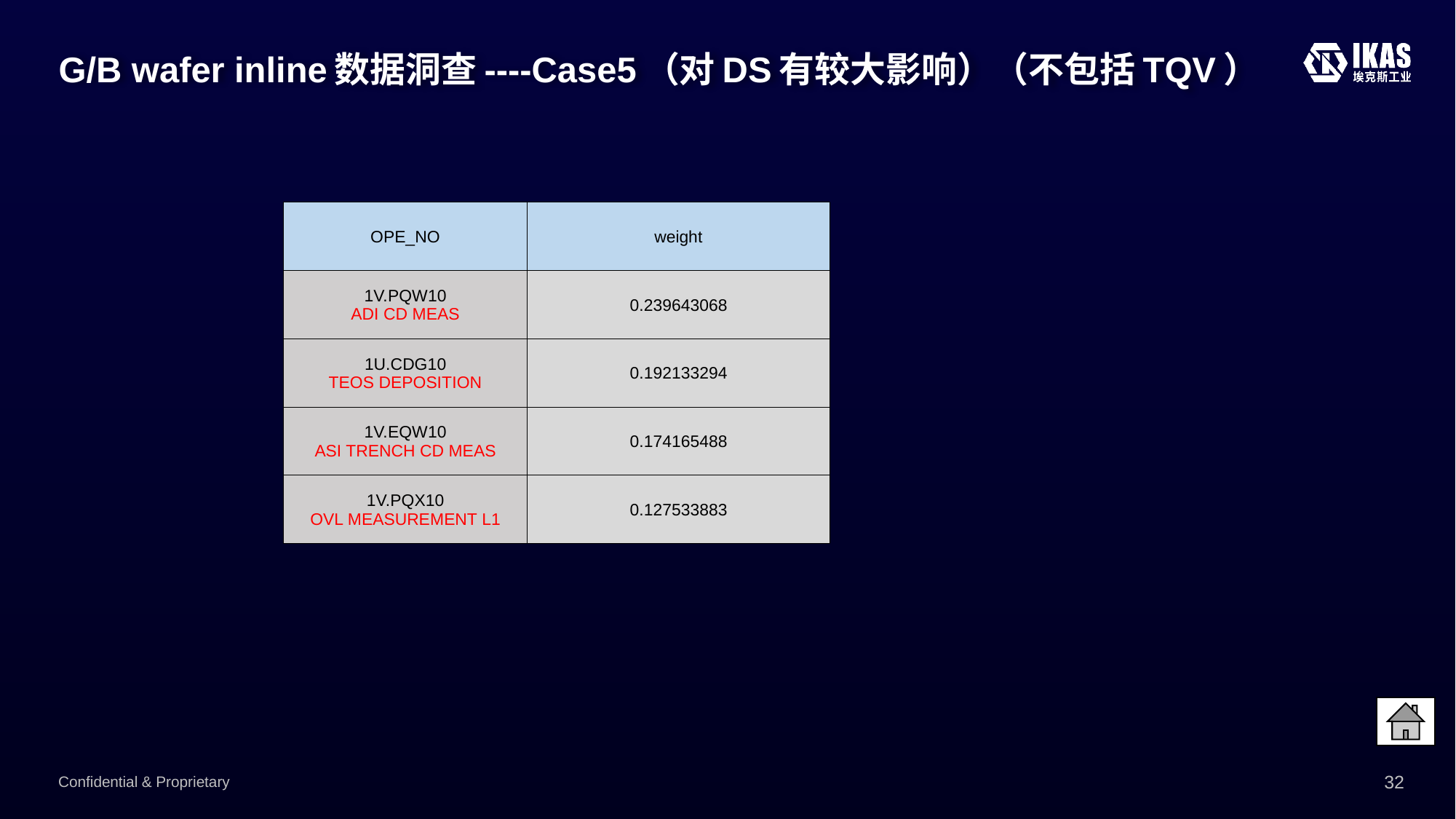

# G/B wafer inline数据洞查----Case5（对DS有较大影响）（不包括TQV）
| OPE\_NO | weight |
| --- | --- |
| 1V.PQW10 ADI CD MEAS | 0.239643068 |
| 1U.CDG10 TEOS DEPOSITION | 0.192133294 |
| 1V.EQW10 ASI TRENCH CD MEAS | 0.174165488 |
| 1V.PQX10 OVL MEASUREMENT L1 | 0.127533883 |